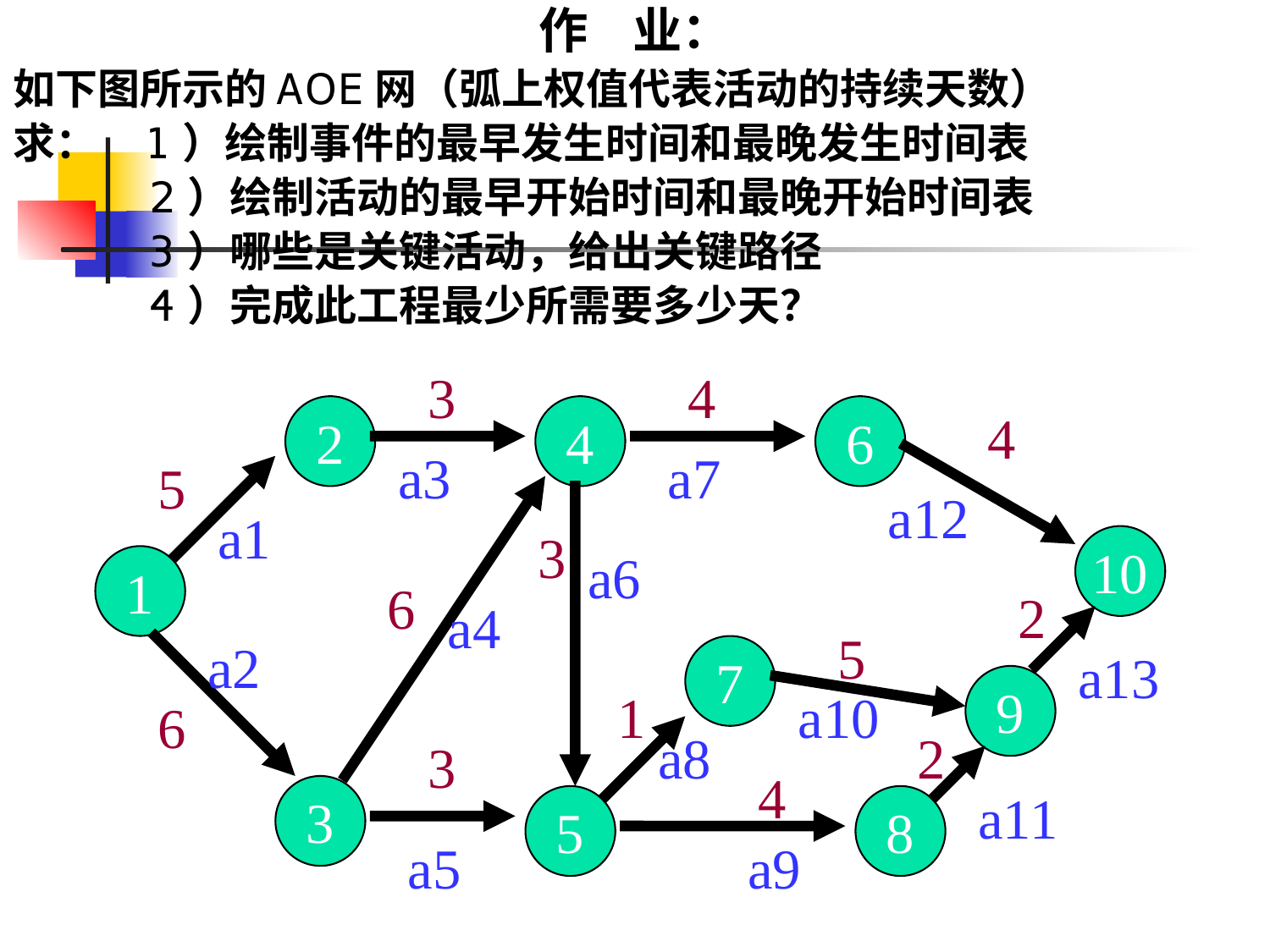

作    业：
如下图所示的AOE网（弧上权值代表活动的持续天数）
求：    1）绘制事件的最早发生时间和最晚发生时间表
           2）绘制活动的最早开始时间和最晚开始时间表
           3）哪些是关键活动，给出关键路径
           4）完成此工程最少所需要多少天？

3
4
2
4
6
4

a3

a7
5

a12

a1
3
10
a6
1
6
2
a4

5
a2

7
a13
9
1

a10
6
a8
2

3

4
3
a11
5
8

a5

a9